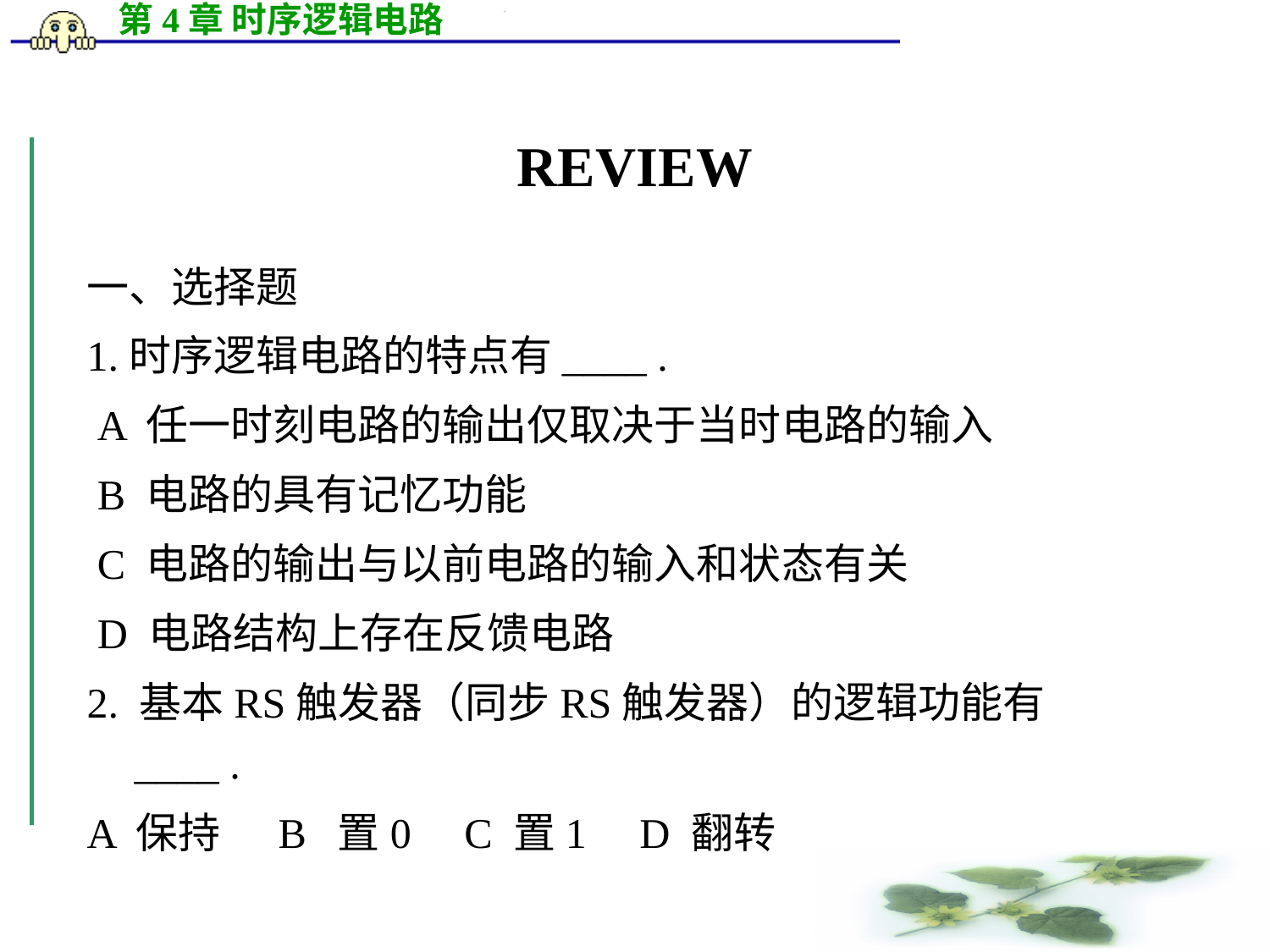

# REVIEW
一、选择题
1.时序逻辑电路的特点有____ .
 A 任一时刻电路的输出仅取决于当时电路的输入
 B 电路的具有记忆功能
 C 电路的输出与以前电路的输入和状态有关
 D 电路结构上存在反馈电路
2. 基本RS触发器（同步RS触发器）的逻辑功能有 ____ .
A 保持     B  置0     C 置1     D 翻转